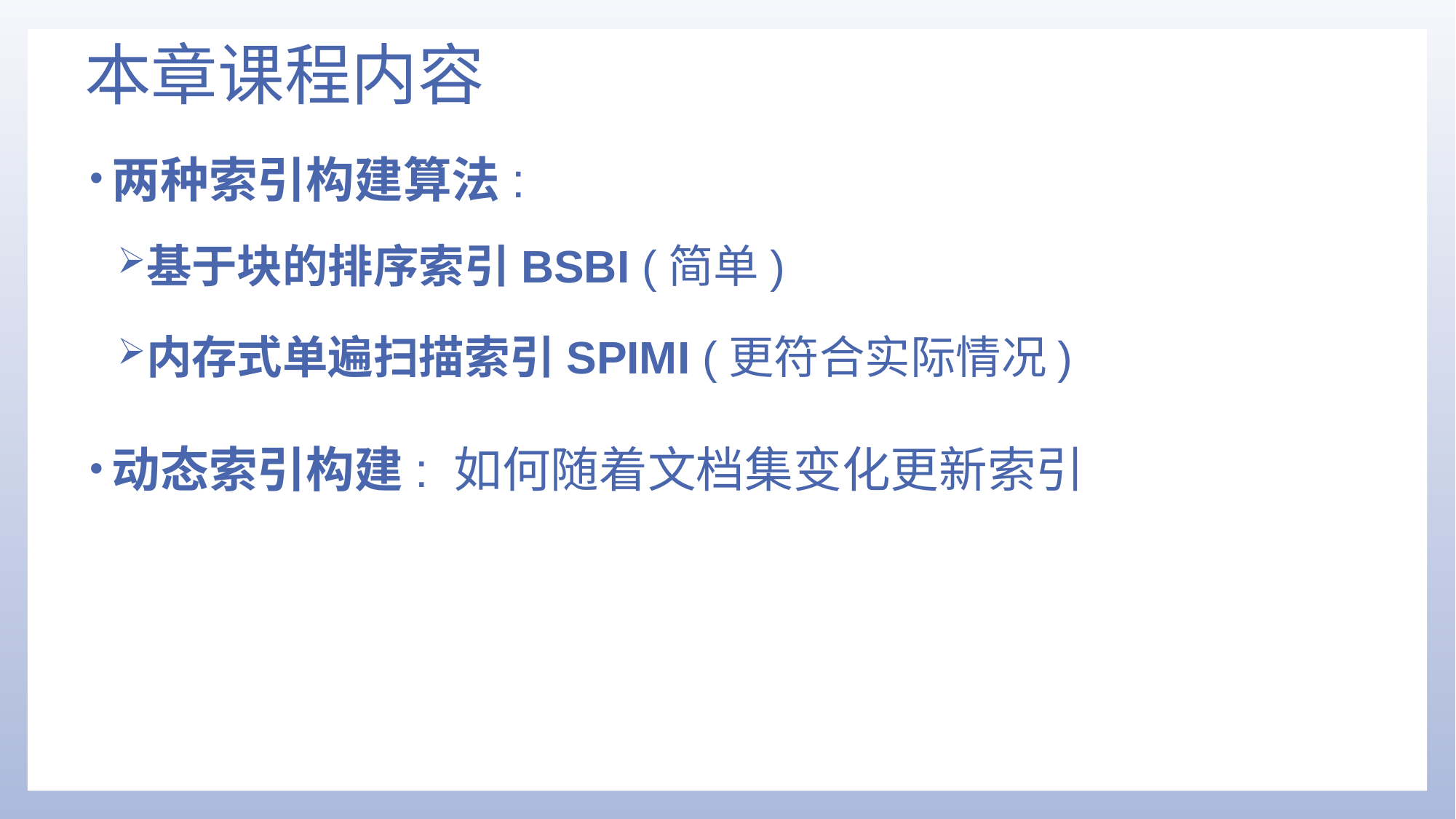

# 本章课程内容
两种索引构建算法:
基于块的排序索引BSBI (简单)
内存式单遍扫描索引SPIMI (更符合实际情况)
动态索引构建: 如何随着文档集变化更新索引